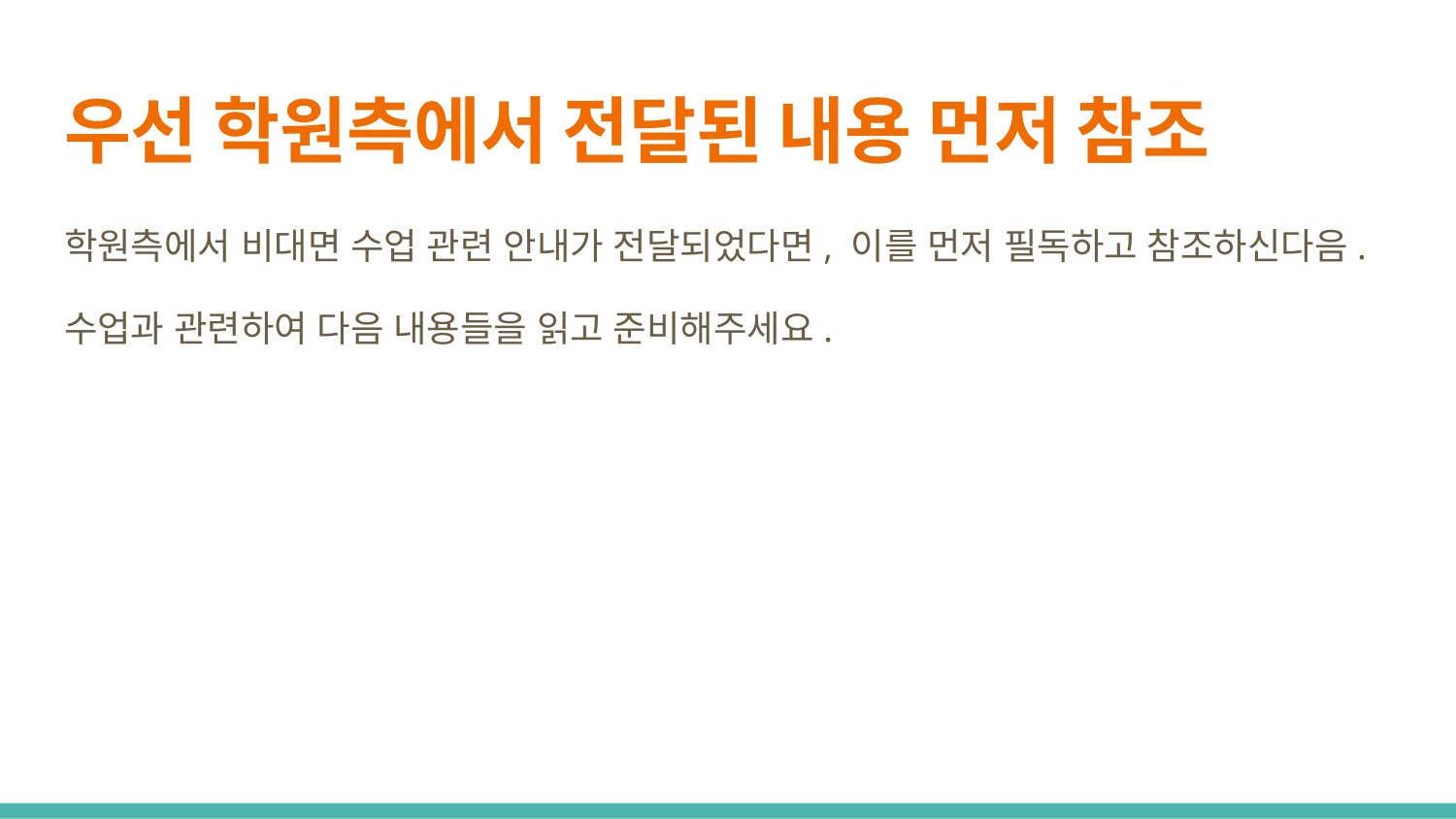

# 우선 학원측에서 전달된 내용 먼저 참조
학원측에서 비대면 수업 관련 안내가 전달되었다면, 이를 먼저 필독하고 참조하신다음.
수업과 관련하여 다음 내용들을 읽고 준비해주세요.